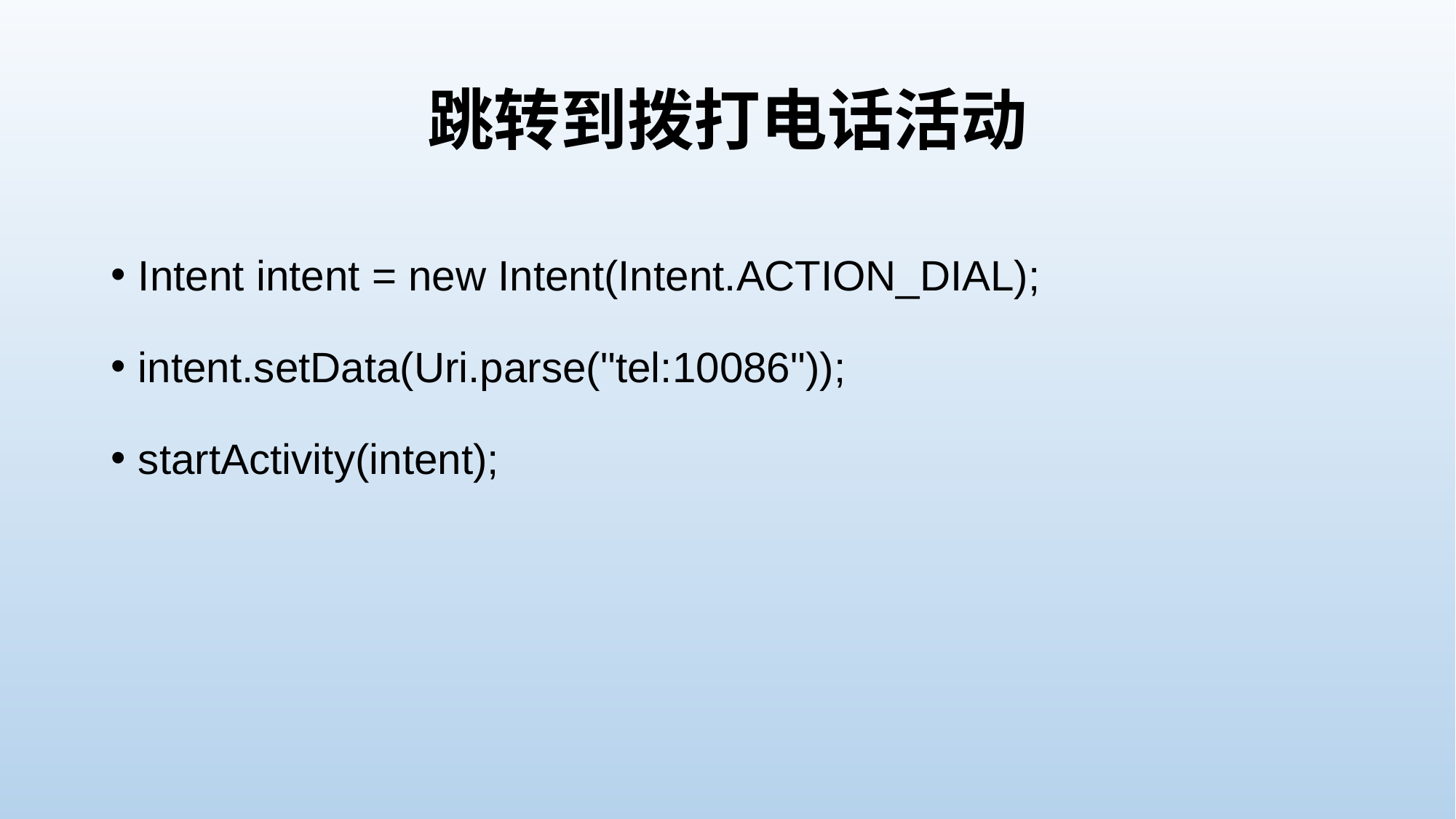

# 跳转到拨打电话活动
Intent intent = new Intent(Intent.ACTION_DIAL);
intent.setData(Uri.parse("tel:10086"));
startActivity(intent);